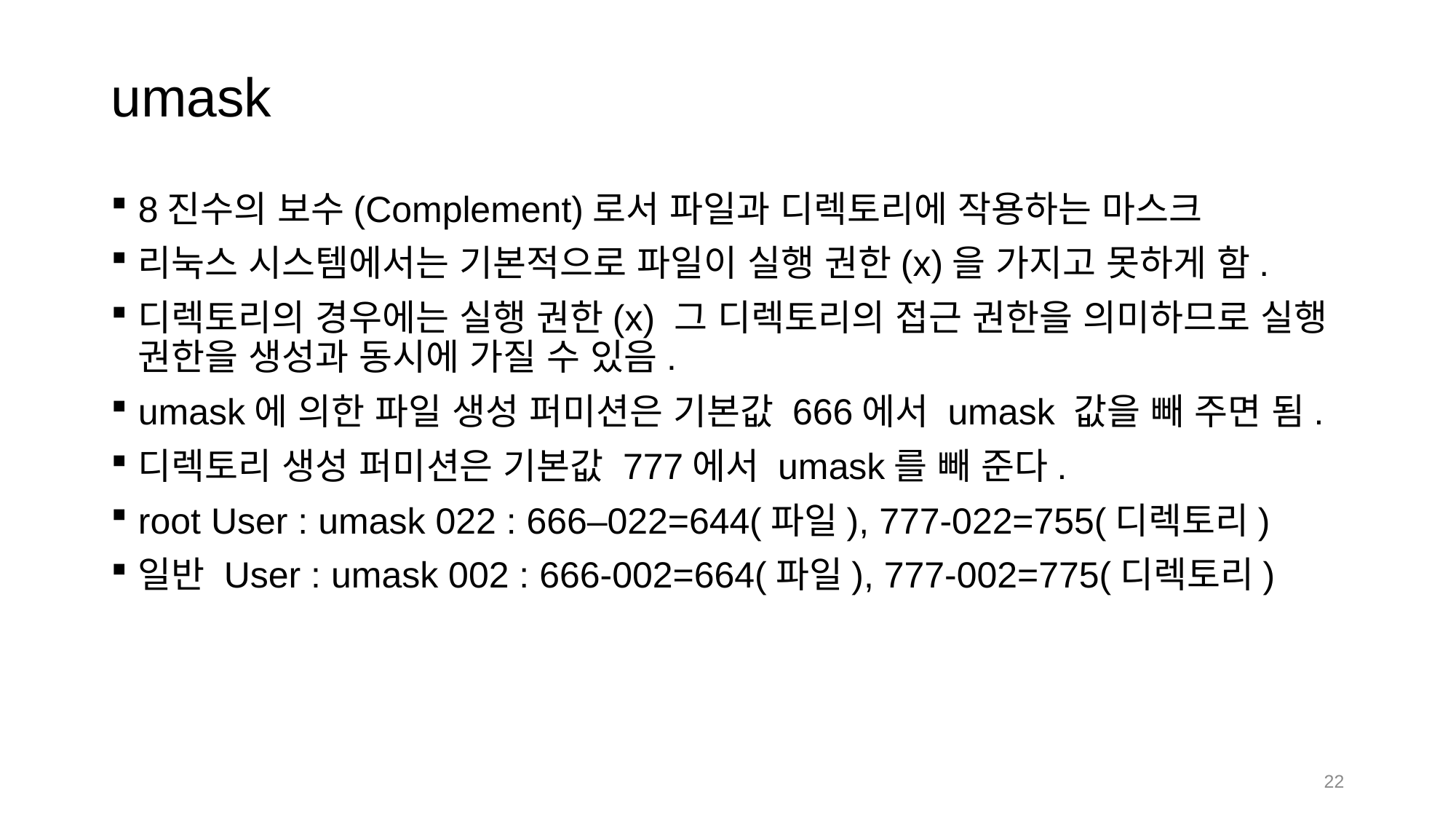

# umask
8진수의 보수(Complement)로서 파일과 디렉토리에 작용하는 마스크
리눅스 시스템에서는 기본적으로 파일이 실행 권한(x)을 가지고 못하게 함.
디렉토리의 경우에는 실행 권한(x) 그 디렉토리의 접근 권한을 의미하므로 실행 권한을 생성과 동시에 가질 수 있음.
umask에 의한 파일 생성 퍼미션은 기본값 666에서 umask 값을 빼 주면 됨.
디렉토리 생성 퍼미션은 기본값 777에서 umask를 빼 준다.
root User : umask 022 : 666–022=644(파일), 777-022=755(디렉토리)
일반 User : umask 002 : 666-002=664(파일), 777-002=775(디렉토리)
22